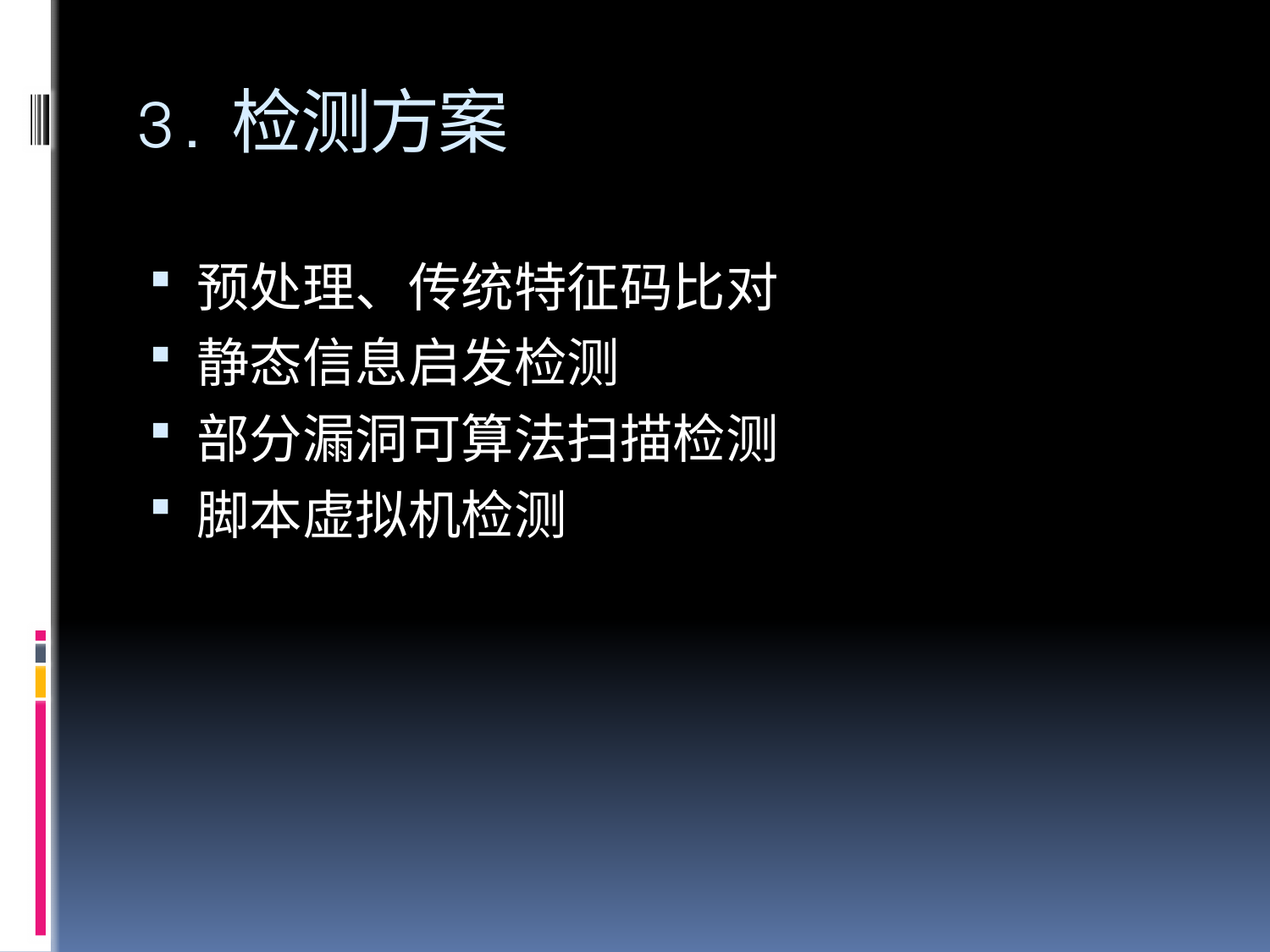

# 3.检测方案
预处理、传统特征码比对
静态信息启发检测
部分漏洞可算法扫描检测
脚本虚拟机检测